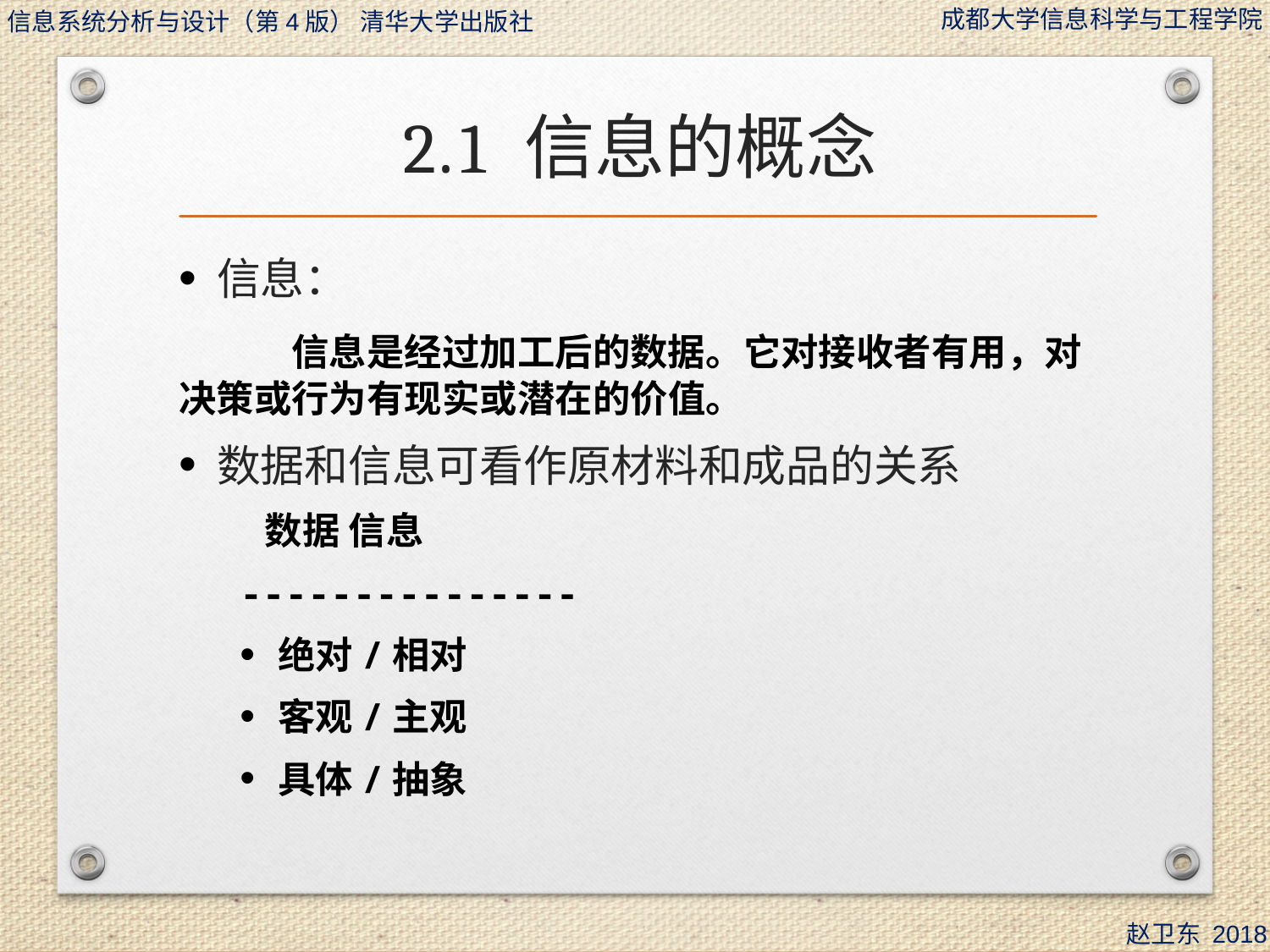

# 2.1 信息的概念
信息：
	信息是经过加工后的数据。它对接收者有用，对决策或行为有现实或潜在的价值。
数据和信息可看作原材料和成品的关系
  数据 信息
---------------
绝对/相对
客观/主观
具体/抽象